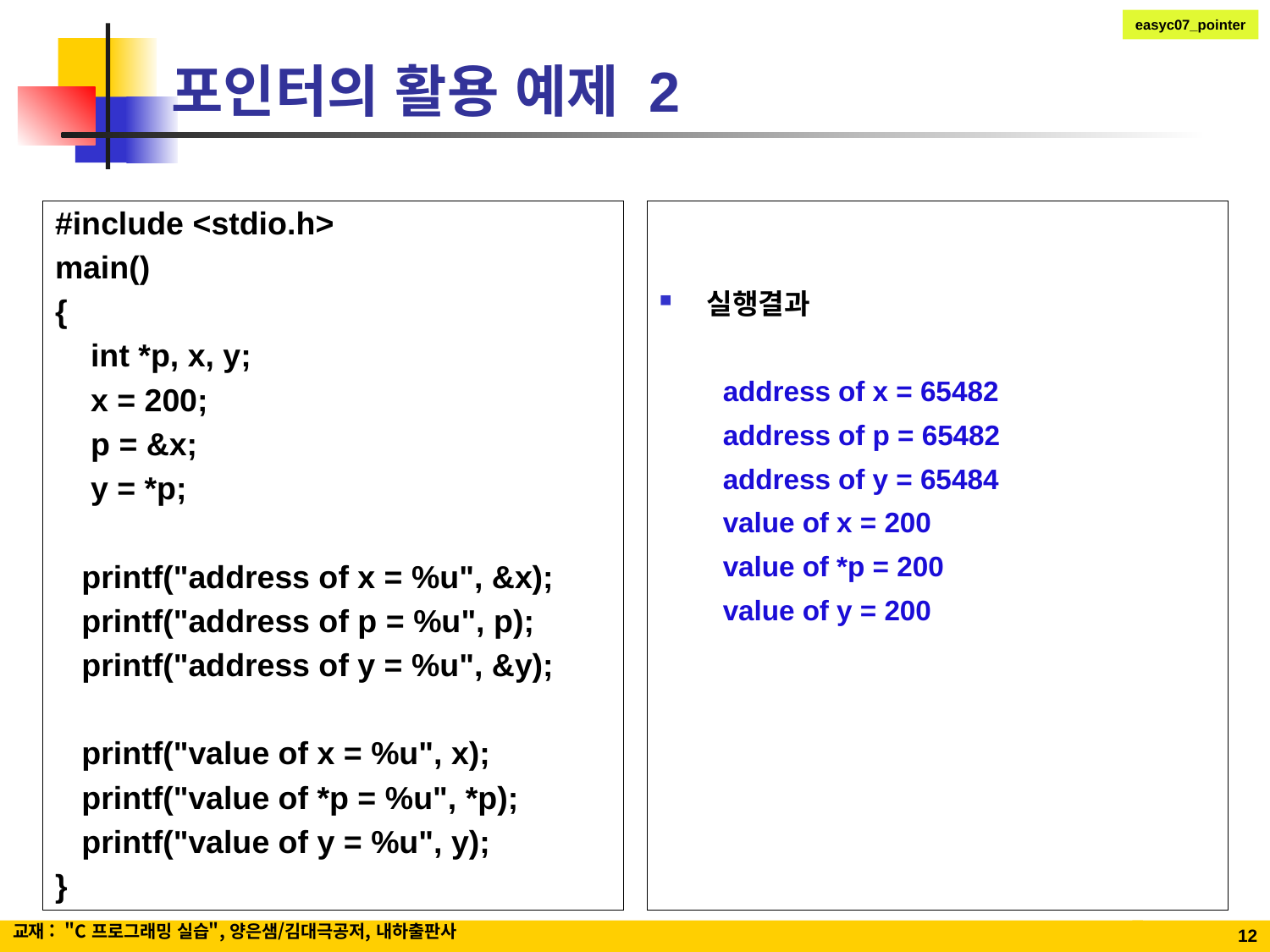

# 포인터의 활용 예제 2
#include <stdio.h>
main()
{
    int *p, x, y;
    x = 200;
    p = &x;
    y = *p;

   printf("address of x = %u", &x);
   printf("address of p = %u", p);
   printf("address of y = %u", &y);

   printf("value of x = %u", x);
   printf("value of *p = %u", *p);
   printf("value of y = %u", y);
}

실행결과

address of x = 65482
address of p = 65482
address of y = 65484
value of x = 200
value of *p = 200
value of y = 200
교재 :  "C 프로그래밍 실습", 양은샘/김대극공저, 내하출판사
12